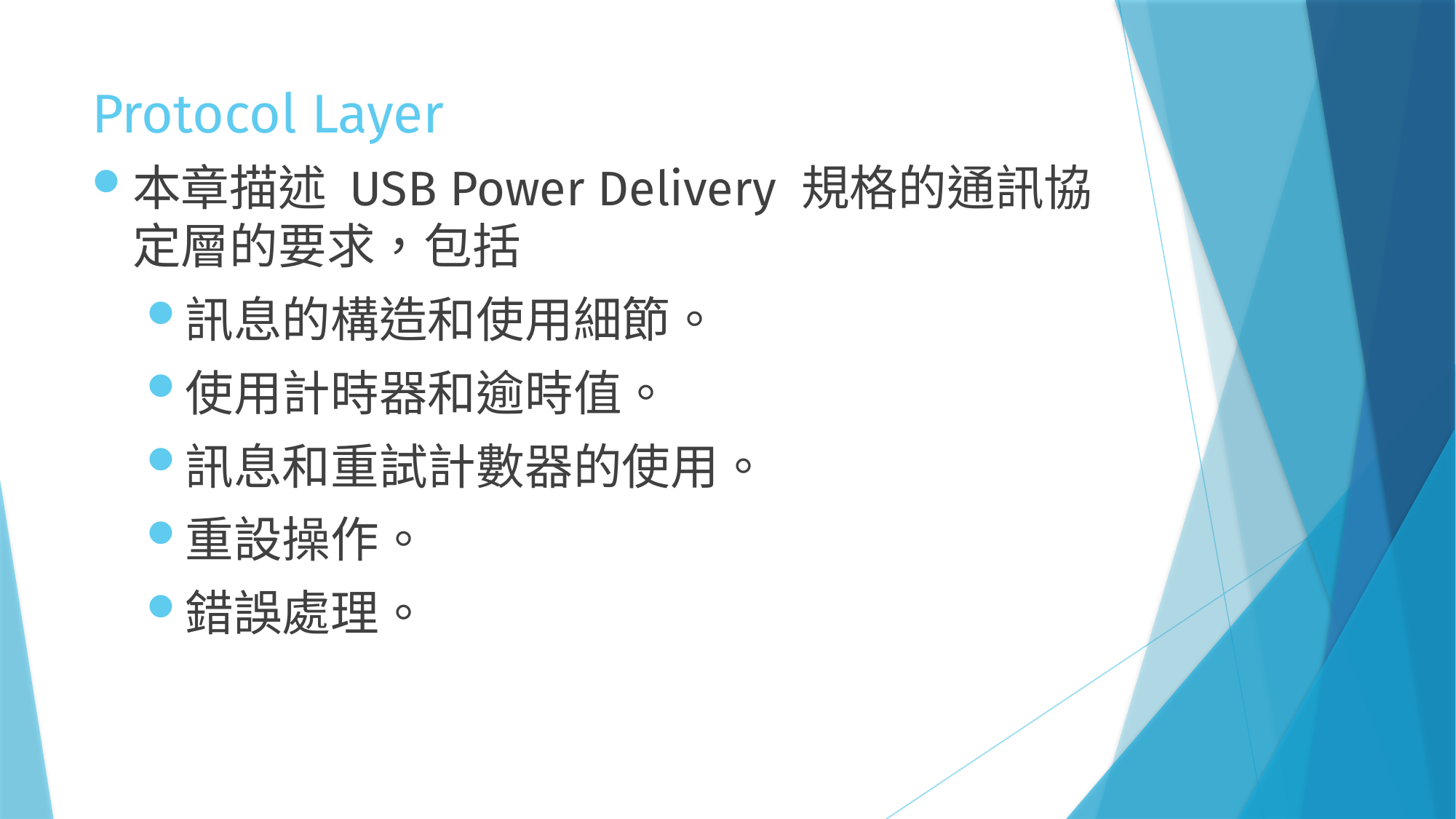

# Protocol Layer
本章描述 USB Power Delivery 規格的通訊協定層的要求，包括
訊息的構造和使用細節。
使用計時器和逾時值。
訊息和重試計數器的使用。
重設操作。
錯誤處理。